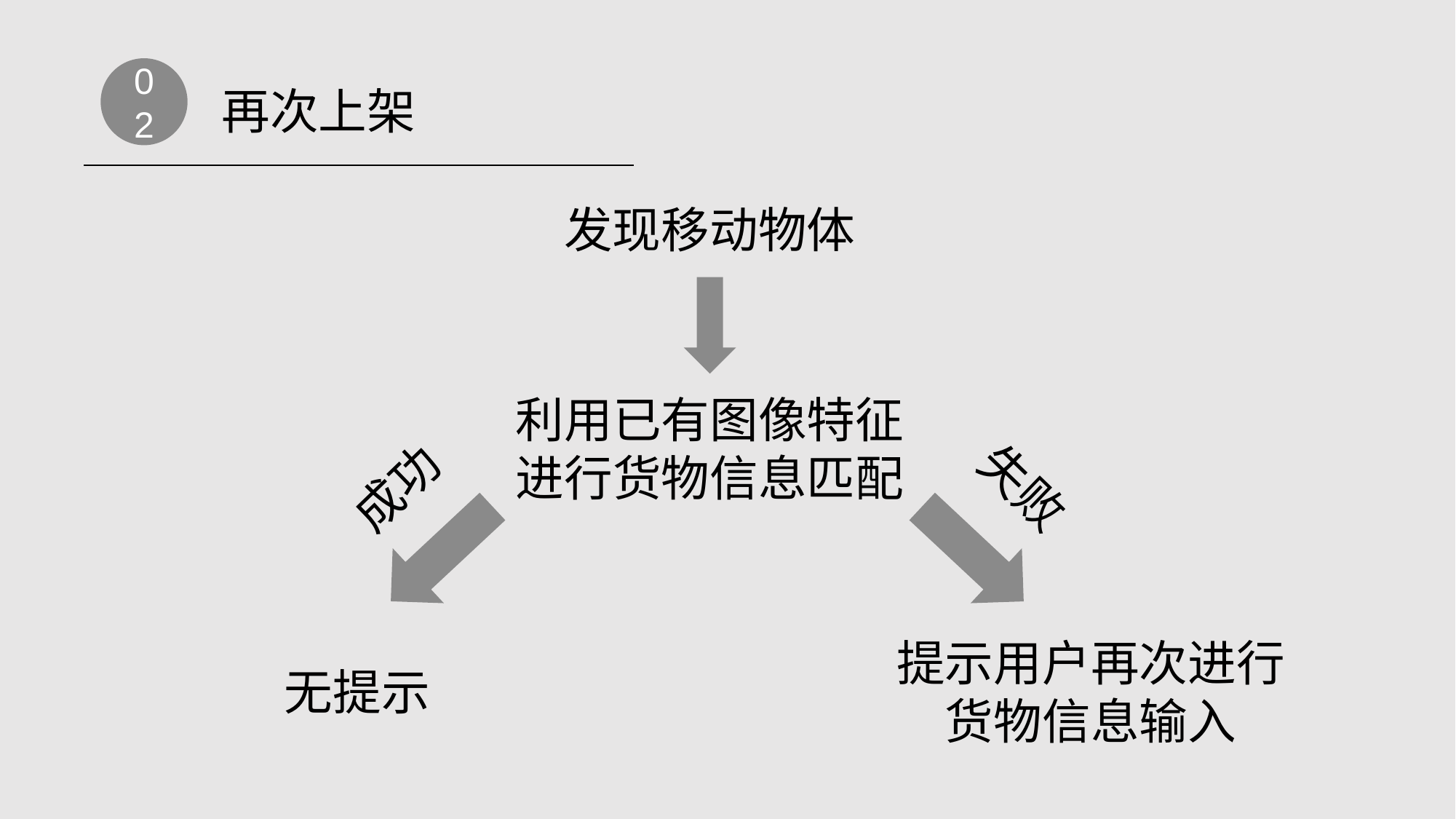

02
再次上架
发现移动物体

利用已有图像特征
进行货物信息匹配
成功
失败

提示用户再次进行
货物信息输入
无提示